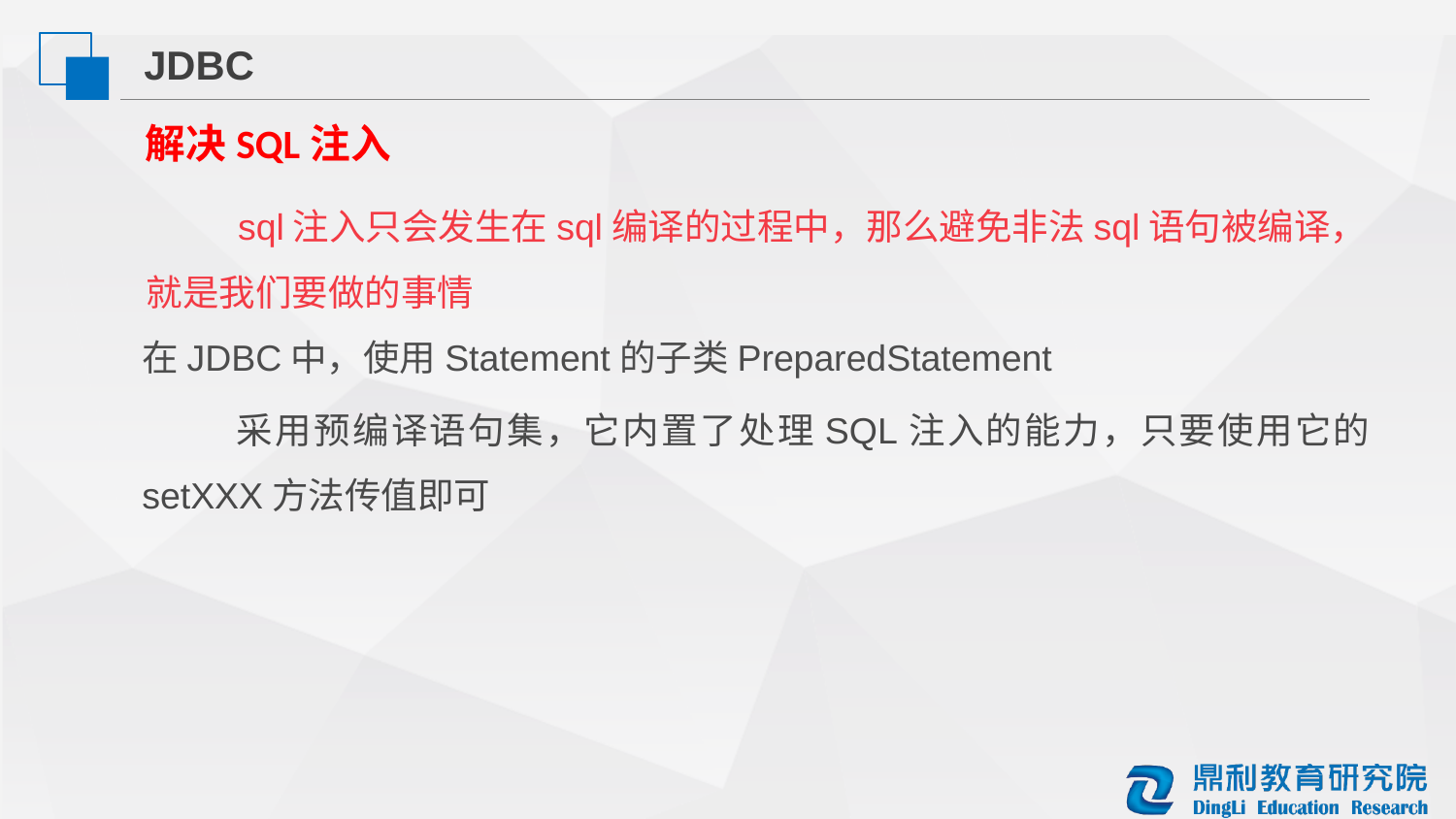

JDBC
解决SQL注入
         sql注入只会发生在sql编译的过程中，那么避免非法sql语句被编译，就是我们要做的事情
在JDBC中，使用Statement的子类PreparedStatement
        采用预编译语句集，它内置了处理SQL注入的能力，只要使用它的setXXX方法传值即可